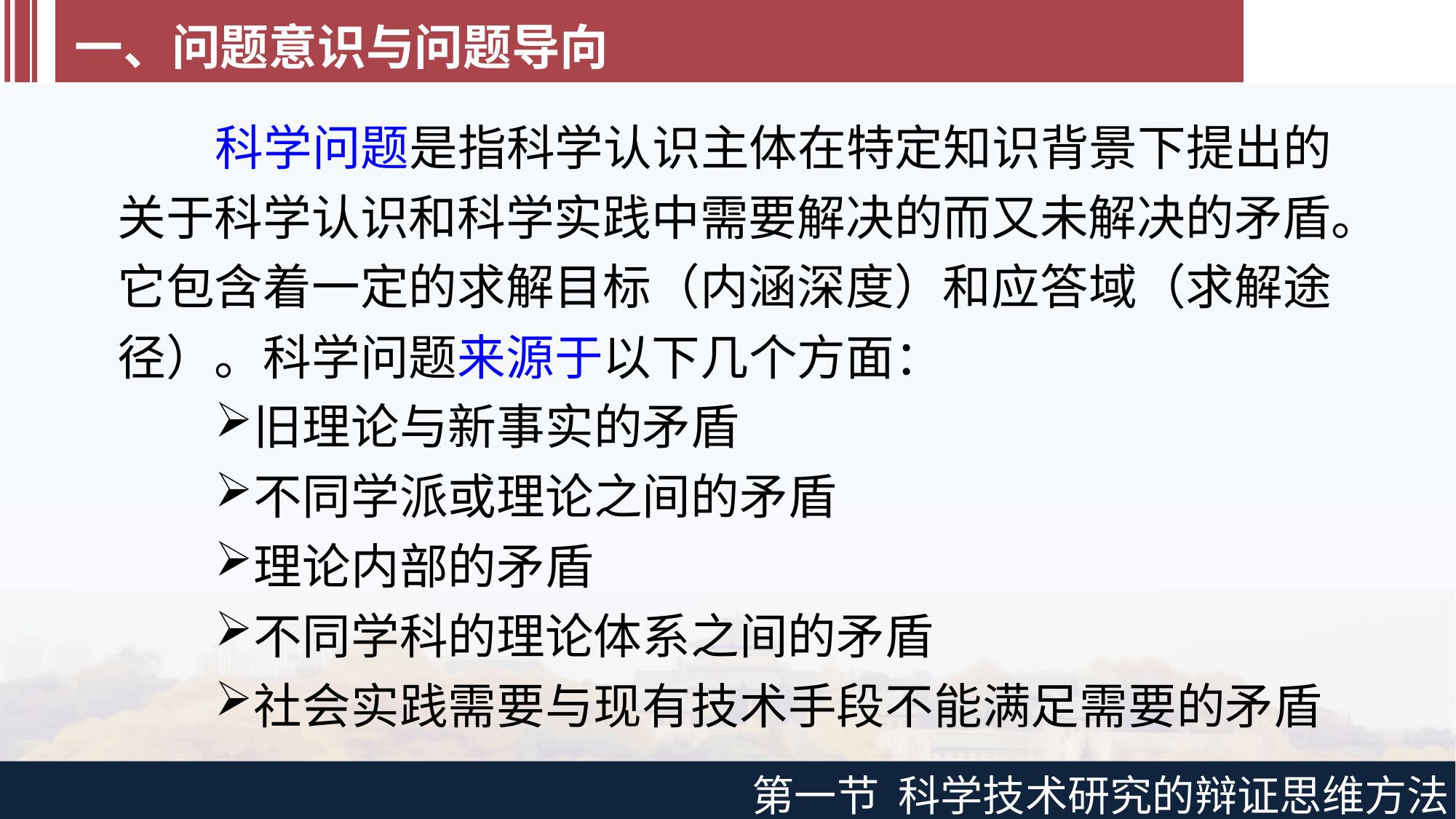

一、问题意识与问题导向
科学问题是指科学认识主体在特定知识背景下提出的关于科学认识和科学实践中需要解决的而又未解决的矛盾。它包含着一定的求解目标（内涵深度）和应答域（求解途径）。科学问题来源于以下几个方面：
旧理论与新事实的矛盾
不同学派或理论之间的矛盾
理论内部的矛盾
不同学科的理论体系之间的矛盾
社会实践需要与现有技术手段不能满足需要的矛盾
第一节  科学技术研究的辩证思维方法